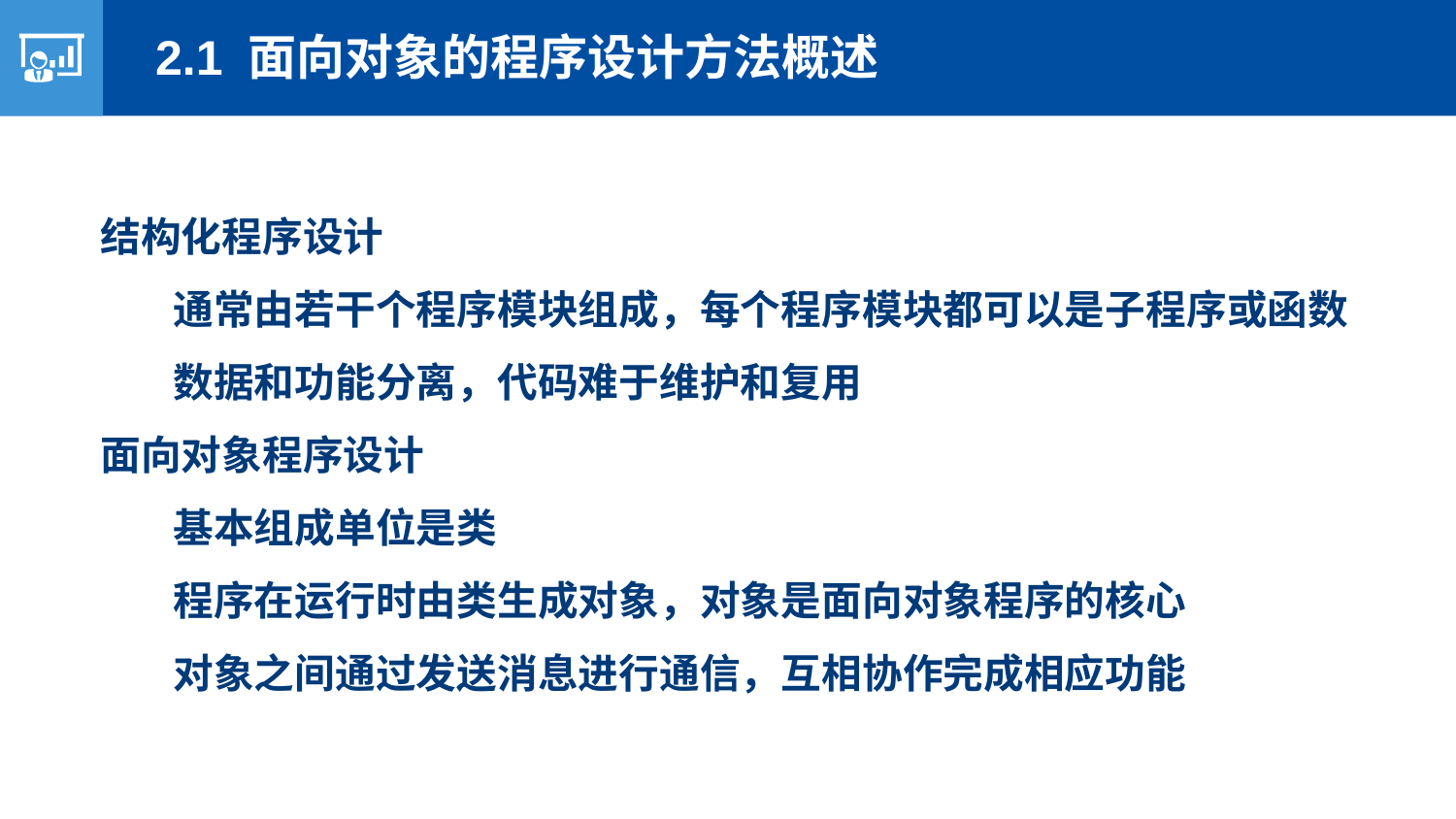

2.1 面向对象的程序设计方法概述
结构化程序设计
通常由若干个程序模块组成，每个程序模块都可以是子程序或函数
数据和功能分离，代码难于维护和复用
面向对象程序设计
基本组成单位是类
程序在运行时由类生成对象，对象是面向对象程序的核心
对象之间通过发送消息进行通信，互相协作完成相应功能